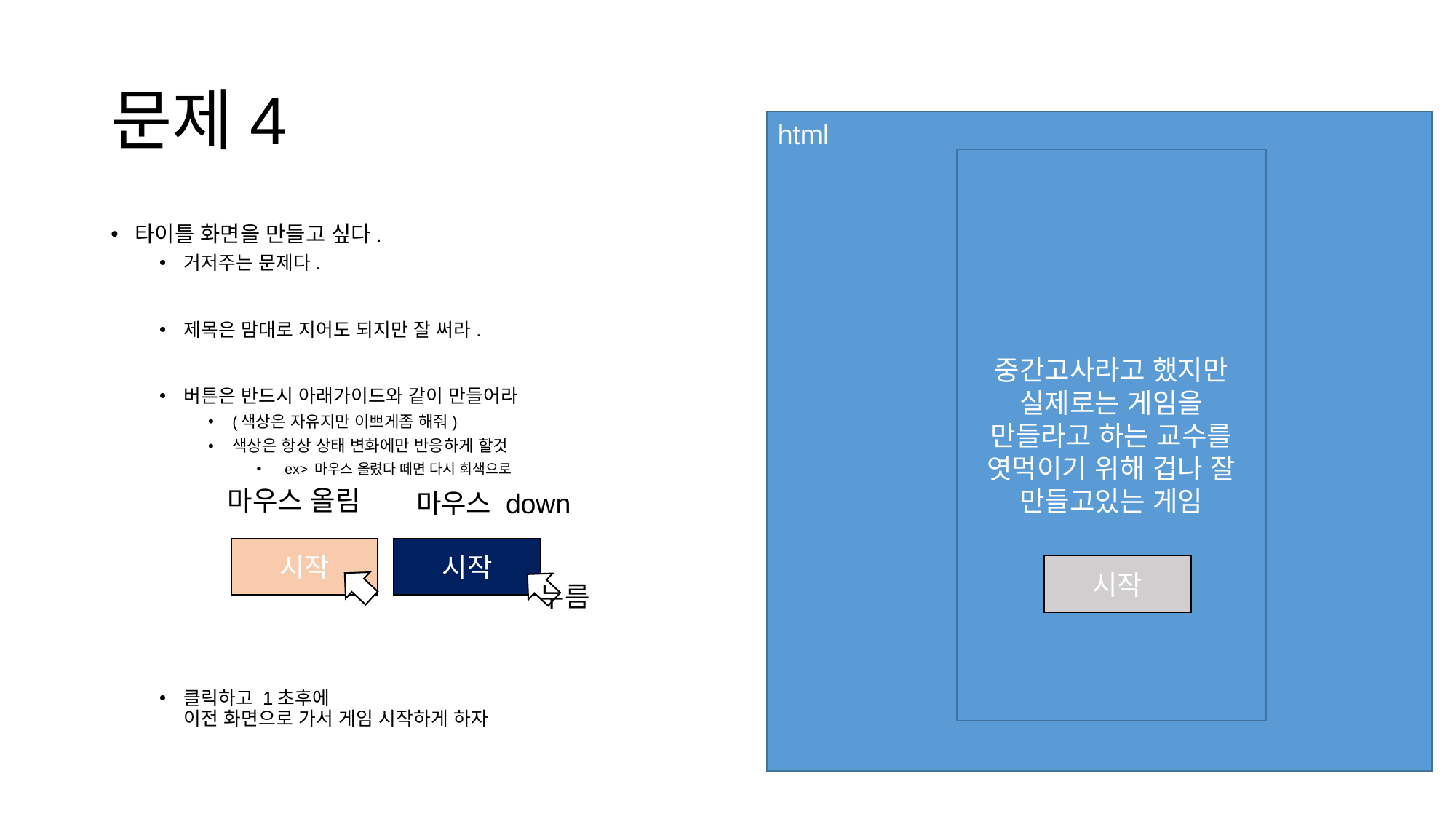

# 문제4
html
중간고사라고 했지만 실제로는 게임을 만들라고 하는 교수를 엿먹이기 위해 겁나 잘 만들고있는 게임
타이틀 화면을 만들고 싶다.
거저주는 문제다.

제목은 맘대로 지어도 되지만 잘 써라.

버튼은 반드시 아래가이드와 같이 만들어라
(색상은 자유지만 이쁘게좀 해줘)
색상은 항상 상태 변화에만 반응하게 할것
 ex> 마우스 올렸다 떼면 다시 회색으로

클릭하고 1초후에
이전 화면으로 가서 게임 시작하게 하자

마우스 올림
마우스 down
시작
시작
시작

누름